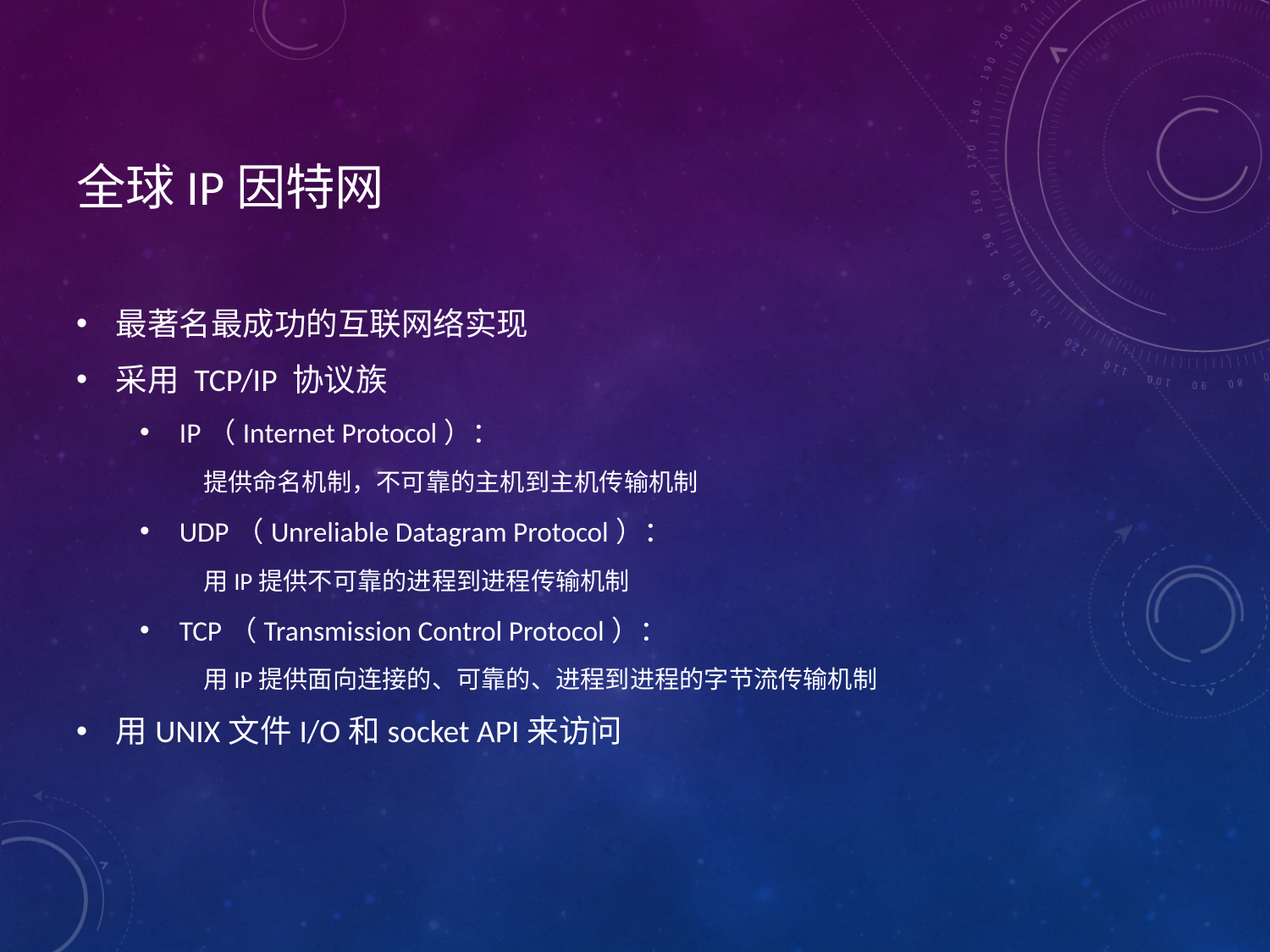

# 全球IP因特网
最著名最成功的互联网络实现
采用 TCP/IP 协议族
IP（Internet Protocol）：
提供命名机制，不可靠的主机到主机传输机制
UDP（Unreliable Datagram Protocol）：
用IP提供不可靠的进程到进程传输机制
TCP（Transmission Control Protocol）：
用IP提供面向连接的、可靠的、进程到进程的字节流传输机制
用UNIX文件I/O和socket API来访问